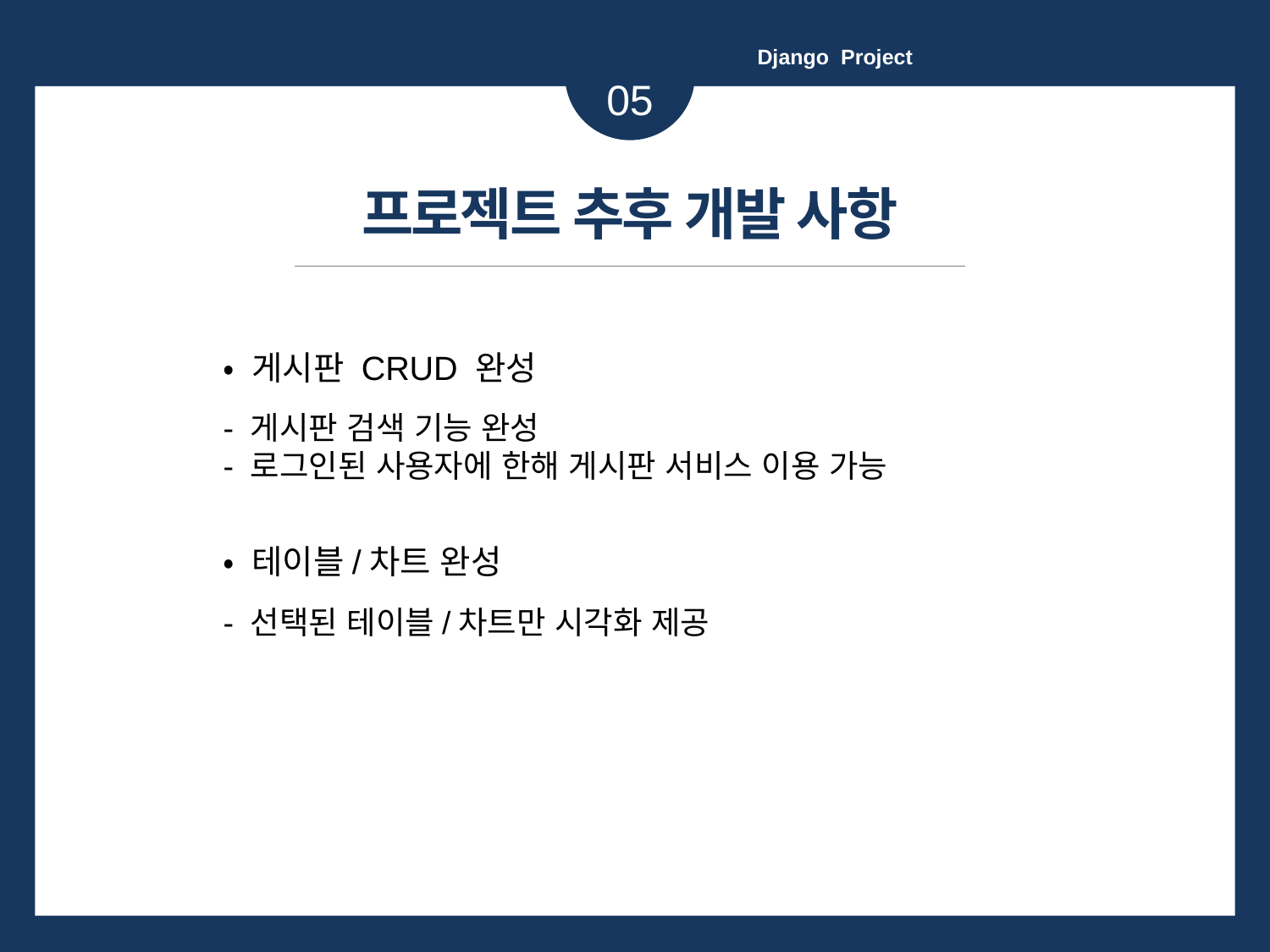

Django  Project
05

프로젝트 추후 개발 사항

• 게시판 CRUD 완성

- 게시판 검색 기능 완성
- 로그인된 사용자에 한해 게시판 서비스 이용 가능
• 테이블/차트 완성

- 선택된 테이블/차트만 시각화 제공